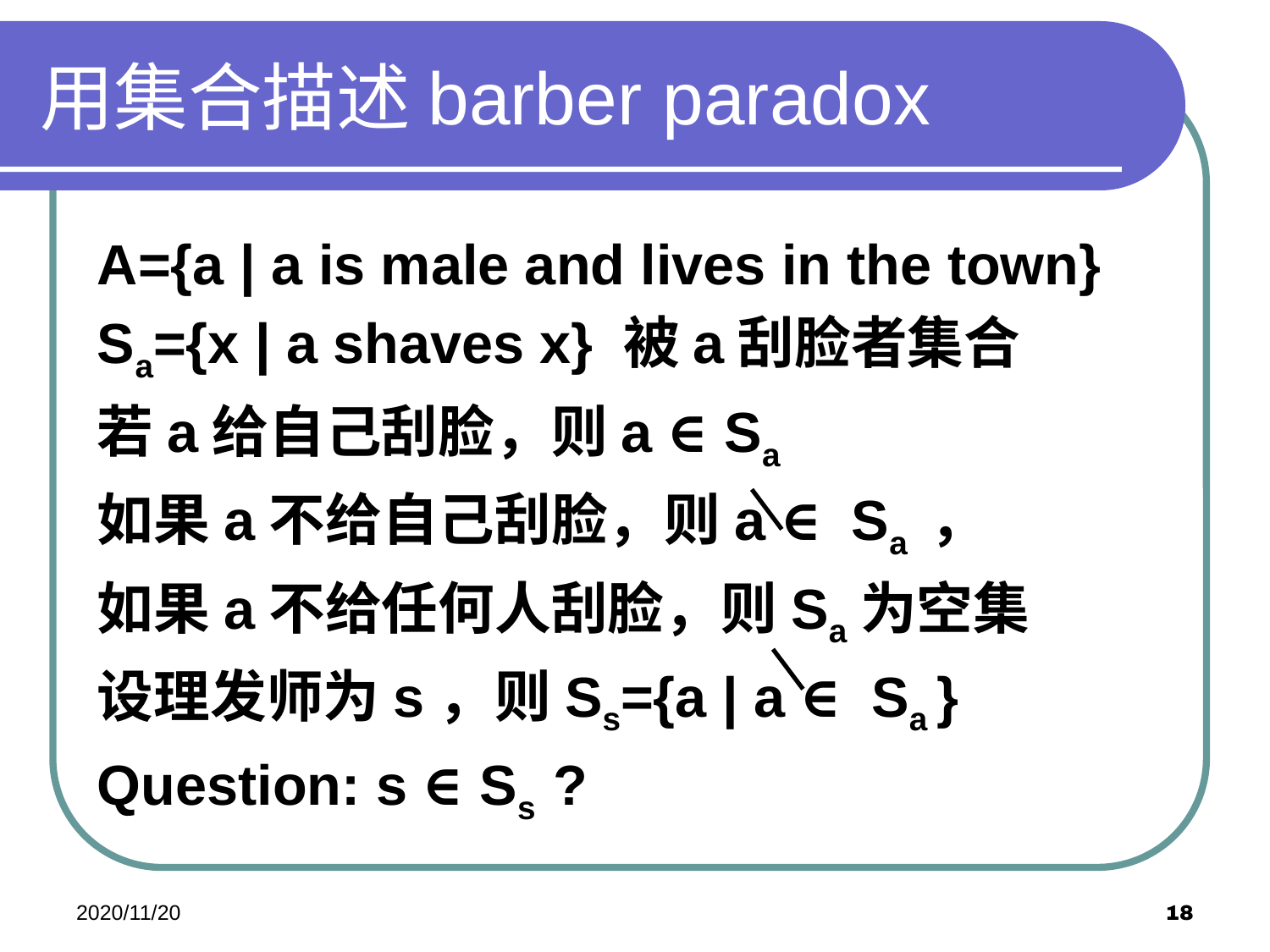

# 用集合描述barber paradox
A={a | a is male and lives in the town}
Sa={x | a shaves x} 被a刮脸者集合
若a给自己刮脸，则a ∈ Sa
如果a不给自己刮脸，则a ∈  Sa ，
如果a不给任何人刮脸，则Sa为空集
设理发师为s，则Ss={a | a ∈  Sa }
Question: s ∈ Ss  ?

2020/11/20
18